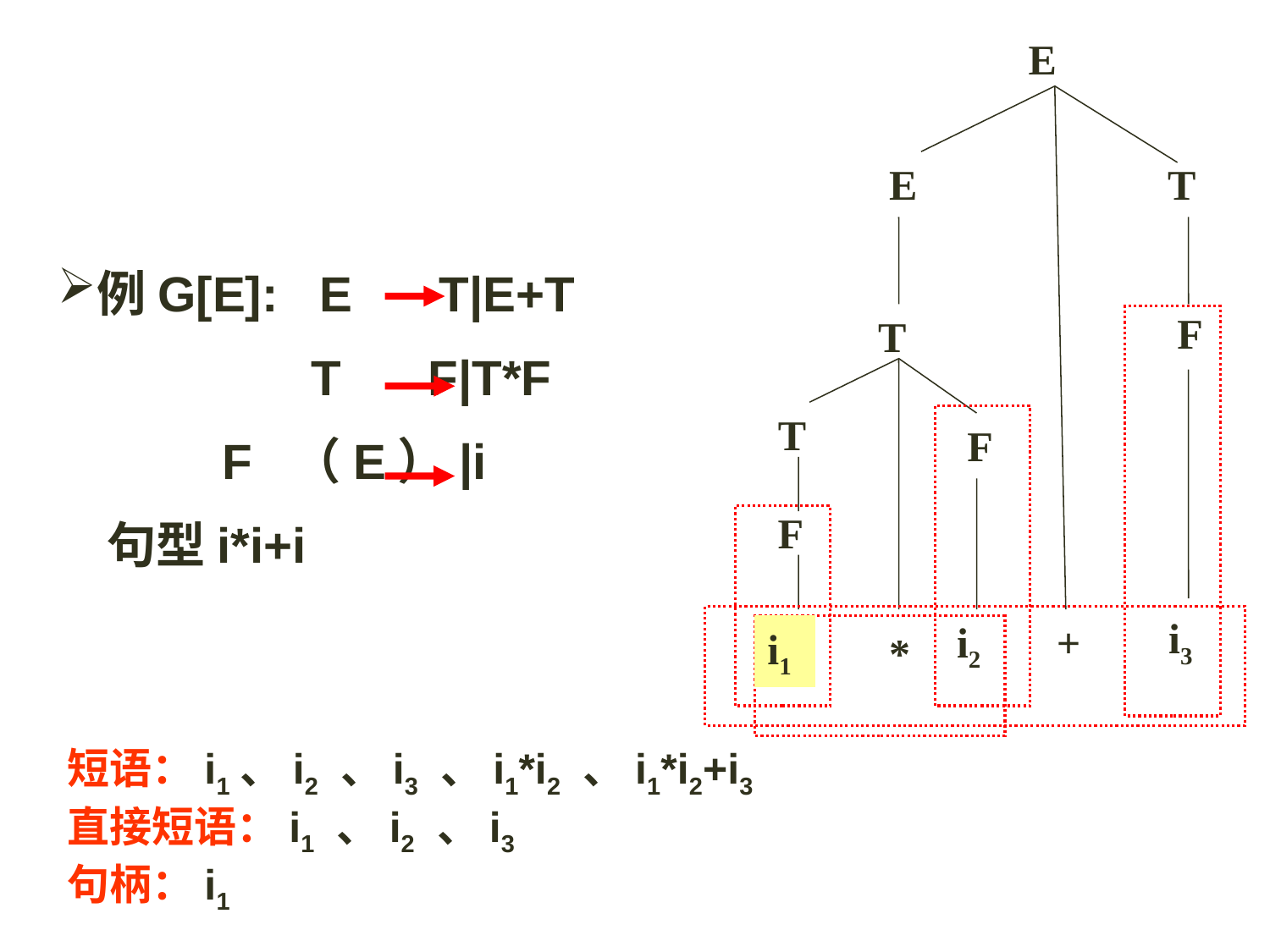

E

E
T

F
T

T
F

F

i3
i1
i2
+
*
例G[E]:   E 　T|E+T
　　　　    T 　F|T*F
            F  （E）|i
　句型i*i+i

i1
短语：i1、i2 、i3 、i1*i2 、i1*i2+i3
直接短语：i1 、i2 、i3
句柄：i1